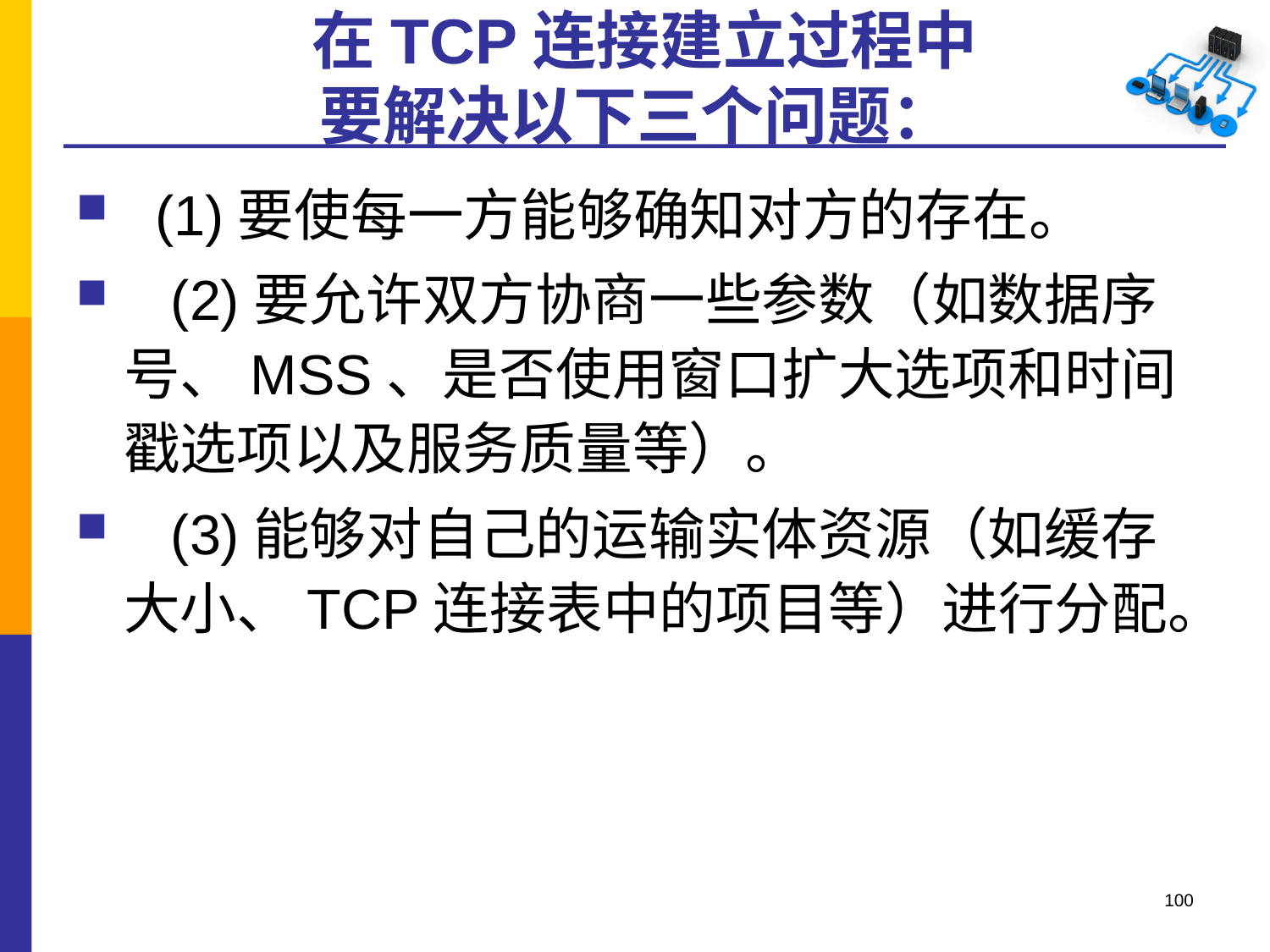

# 在TCP连接建立过程中 要解决以下三个问题：
  (1)要使每一方能够确知对方的存在。
   (2)要允许双方协商一些参数（如数据序号、MSS、是否使用窗口扩大选项和时间戳选项以及服务质量等）。
   (3)能够对自己的运输实体资源（如缓存大小、TCP连接表中的项目等）进行分配。
100